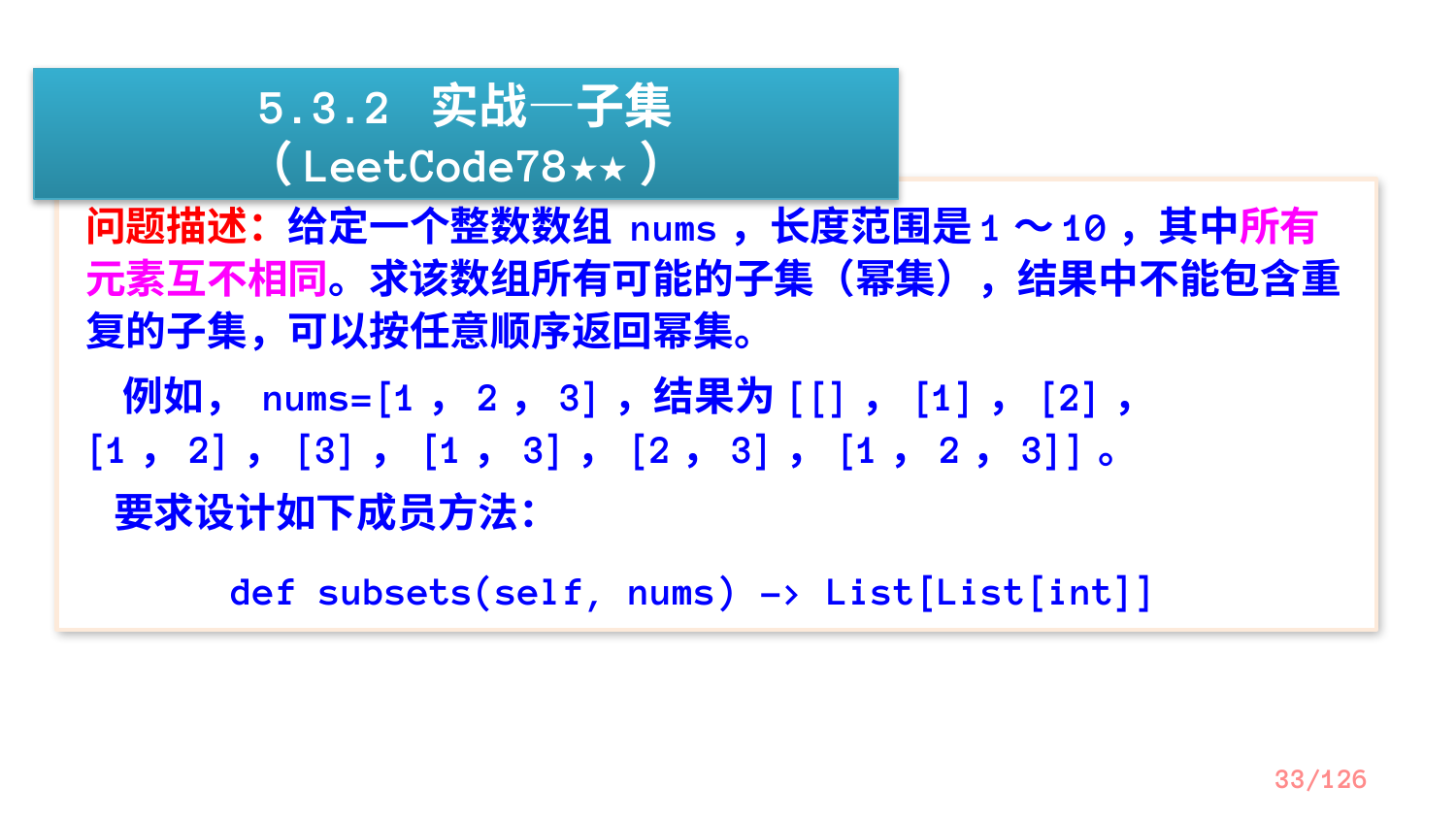

5.3.2 实战—子集（LeetCode78★★）
问题描述：给定一个整数数组 nums，长度范围是1～10，其中所有元素互不相同。求该数组所有可能的子集（幂集），结果中不能包含重复的子集，可以按任意顺序返回幂集。
   例如， nums=[1，2，3]，结果为[[]，[1]，[2]，[1，2]，[3]，[1，3]，[2，3]，[1，2，3]]。
  要求设计如下成员方法：
   	def subsets(self, nums) -> List[List[int]]
33/126